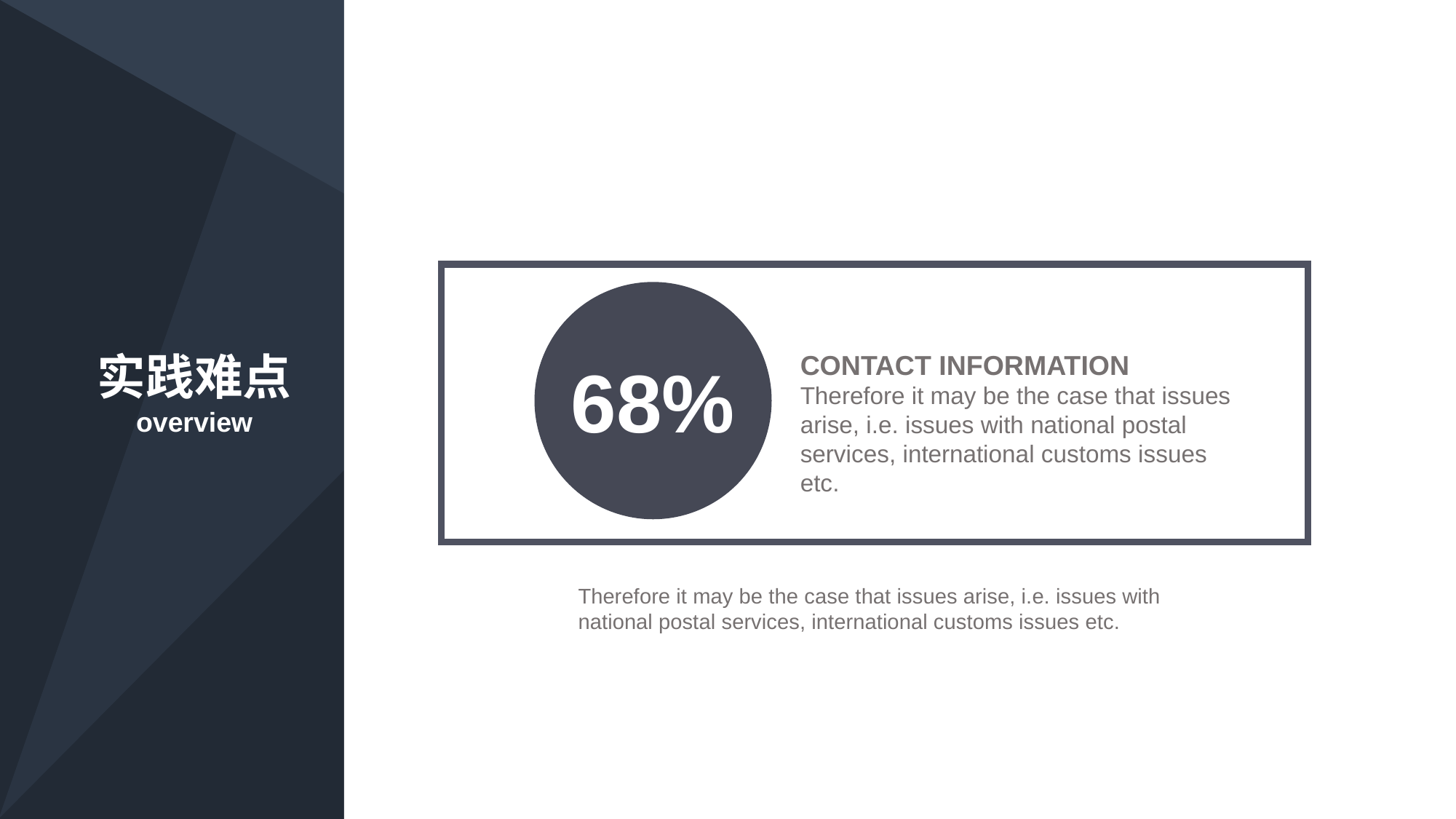

68%
CONTACT INFORMATION
Therefore it may be the case that issues arise, i.e. issues with national postal services, international customs issues etc.
实践难点
overview
Therefore it may be the case that issues arise, i.e. issues with national postal services, international customs issues etc.